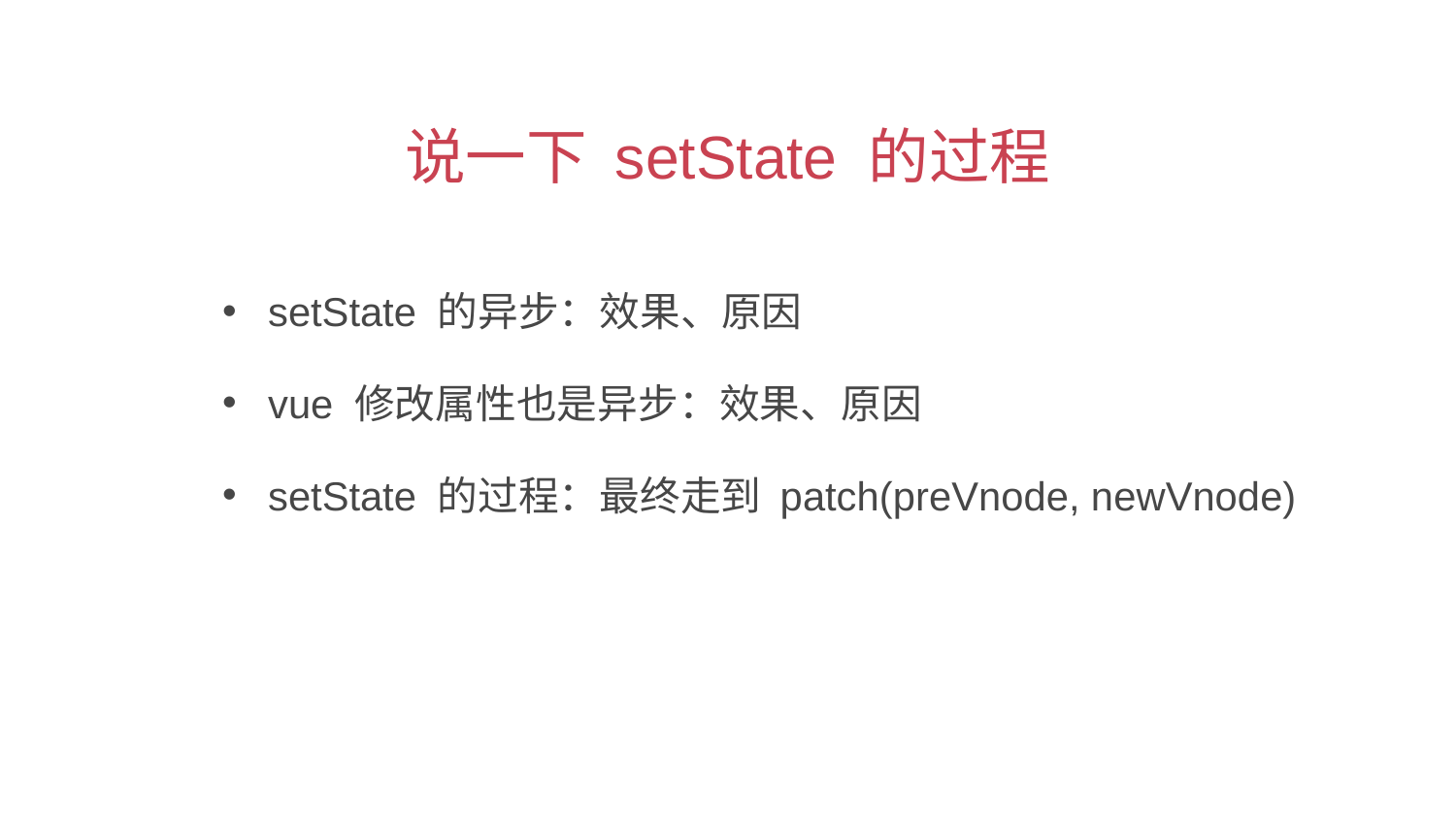

说一下 setState 的过程
 setState 的异步：效果、原因
 vue 修改属性也是异步：效果、原因
 setState 的过程：最终走到 patch(preVnode, newVnode)